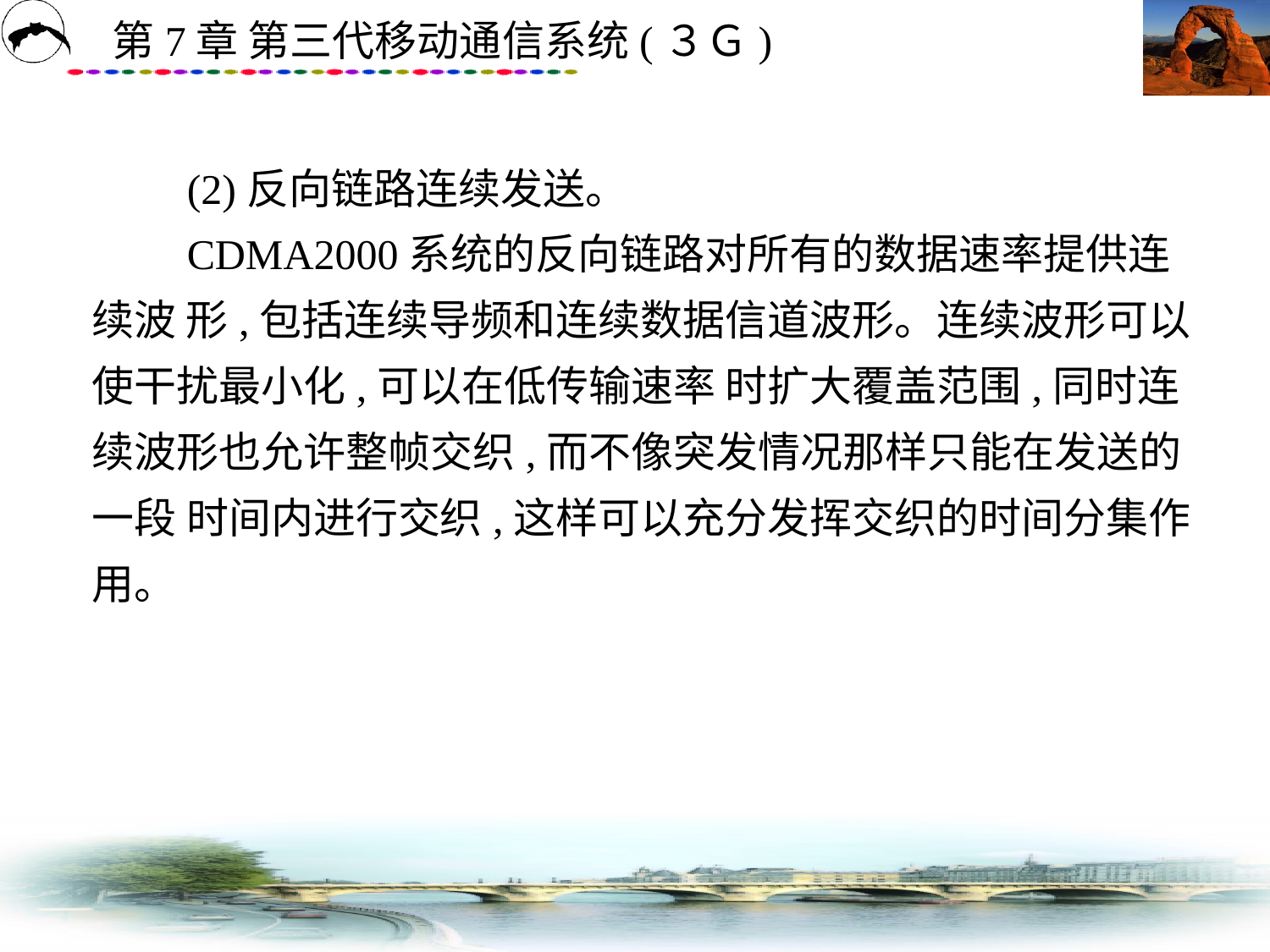

# (2)反向链路连续发送。 　　CDMA2000系统的反向链路对所有的数据速率提供连续波 形,包括连续导频和连续数据信道波形。连续波形可以使干扰最小化,可以在低传输速率 时扩大覆盖范围,同时连续波形也允许整帧交织,而不像突发情况那样只能在发送的一段 时间内进行交织,这样可以充分发挥交织的时间分集作用。